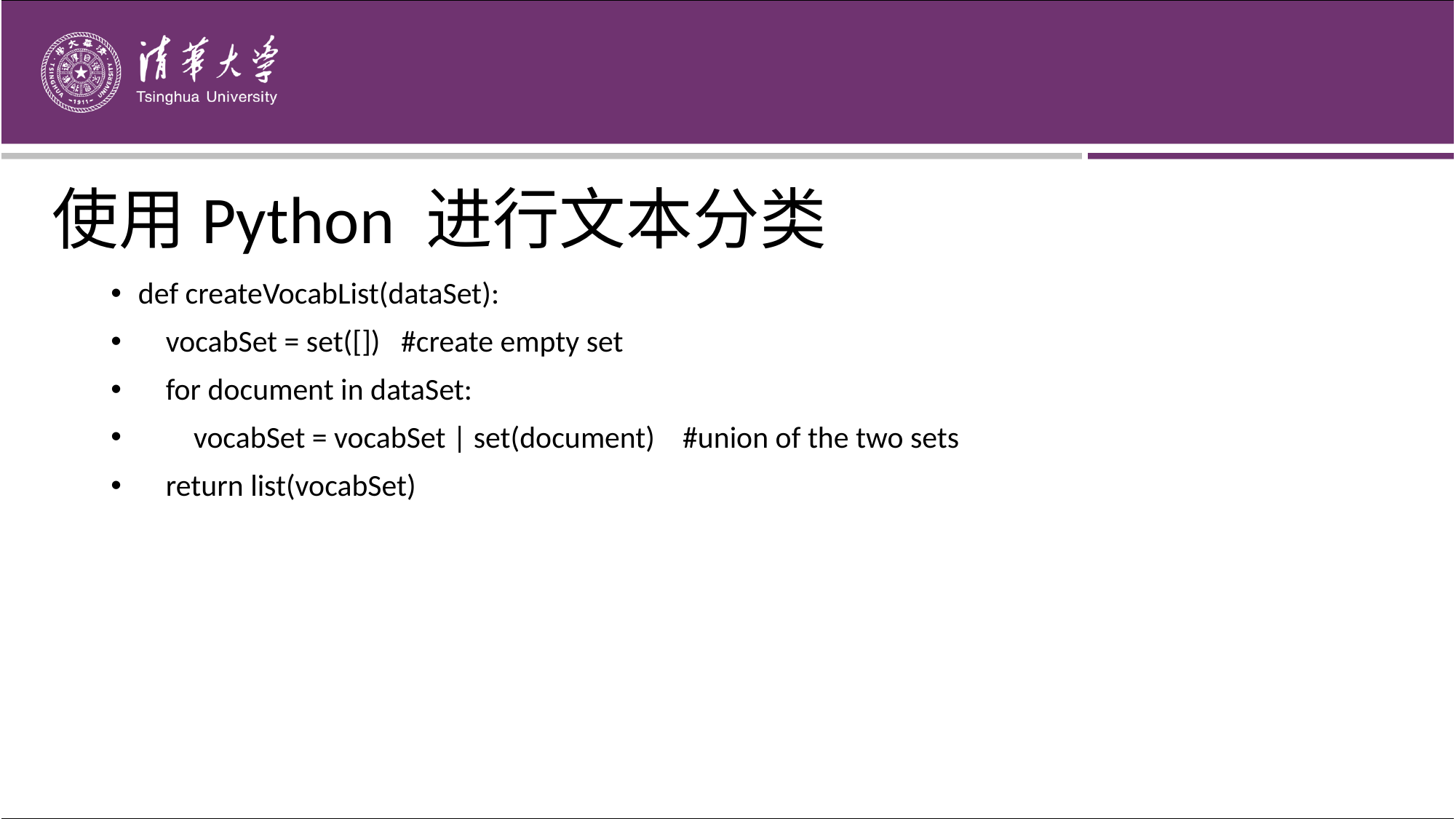

使用Python 进行文本分类
def createVocabList(dataSet):
    vocabSet = set([])   #create empty set
    for document in dataSet:
        vocabSet = vocabSet | set(document)    #union of the two sets
    return list(vocabSet)